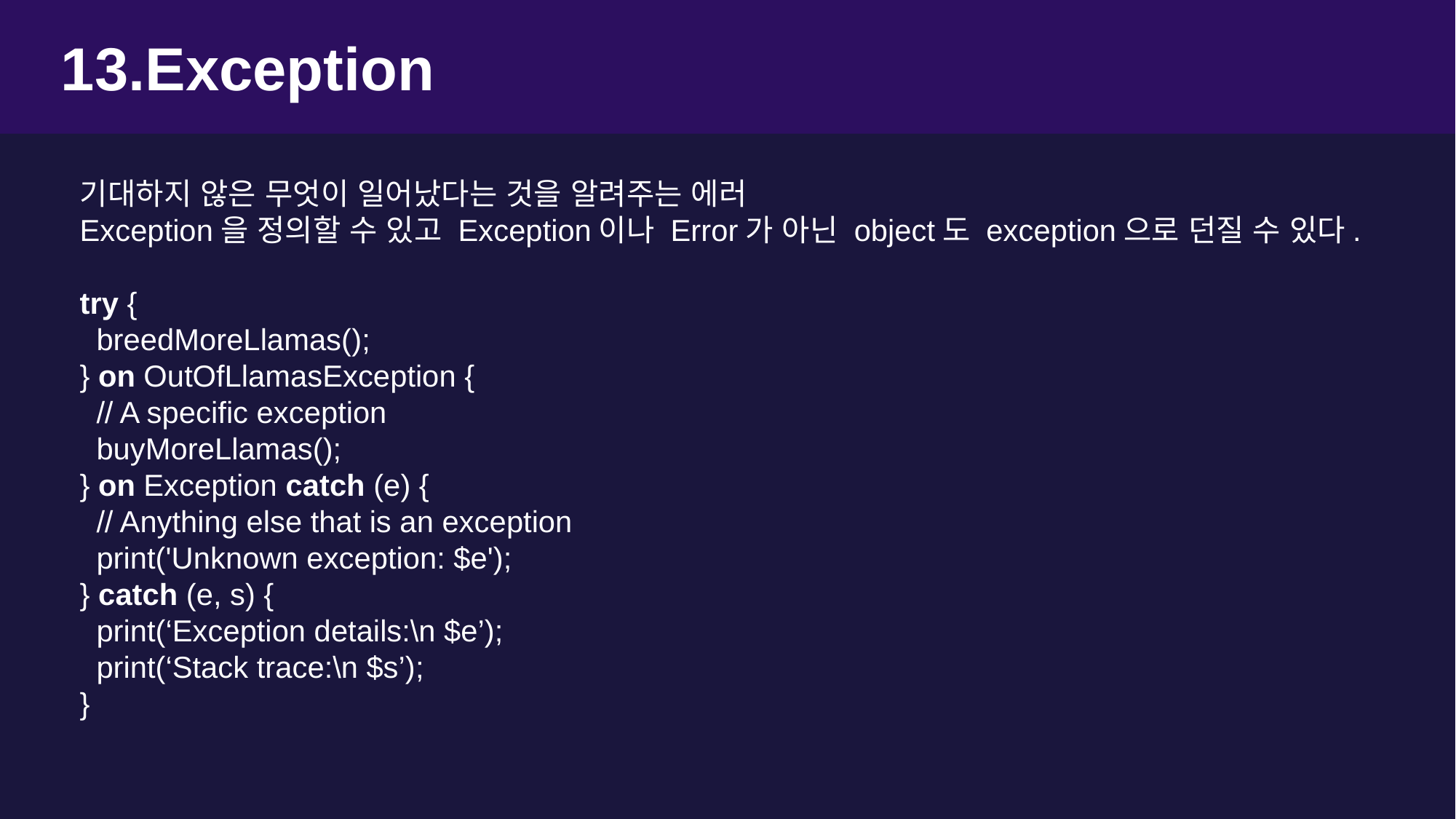

13.Exception
기대하지 않은 무엇이 일어났다는 것을 알려주는 에러
Exception을 정의할 수 있고 Exception이나 Error가 아닌 object도 exception으로 던질 수 있다.

try {
  breedMoreLlamas();
} on OutOfLlamasException {
  // A specific exception
  buyMoreLlamas();
} on Exception catch (e) {
  // Anything else that is an exception
  print('Unknown exception: $e');
} catch (e, s) {
  print(‘Exception details:\n $e’);
  print(‘Stack trace:\n $s’);
}